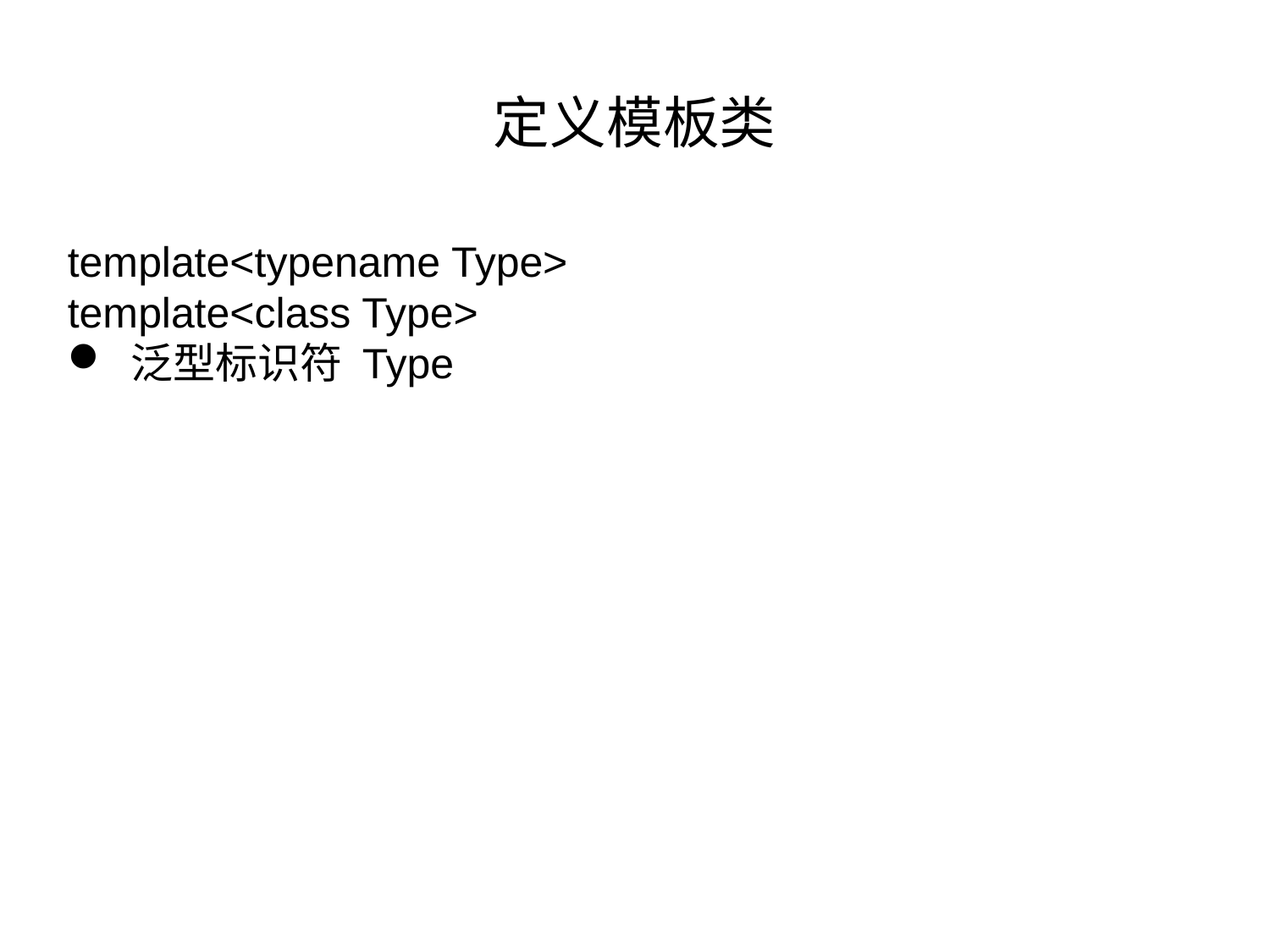

定义模板类
template<typename Type>
template<class Type>
泛型标识符 Type